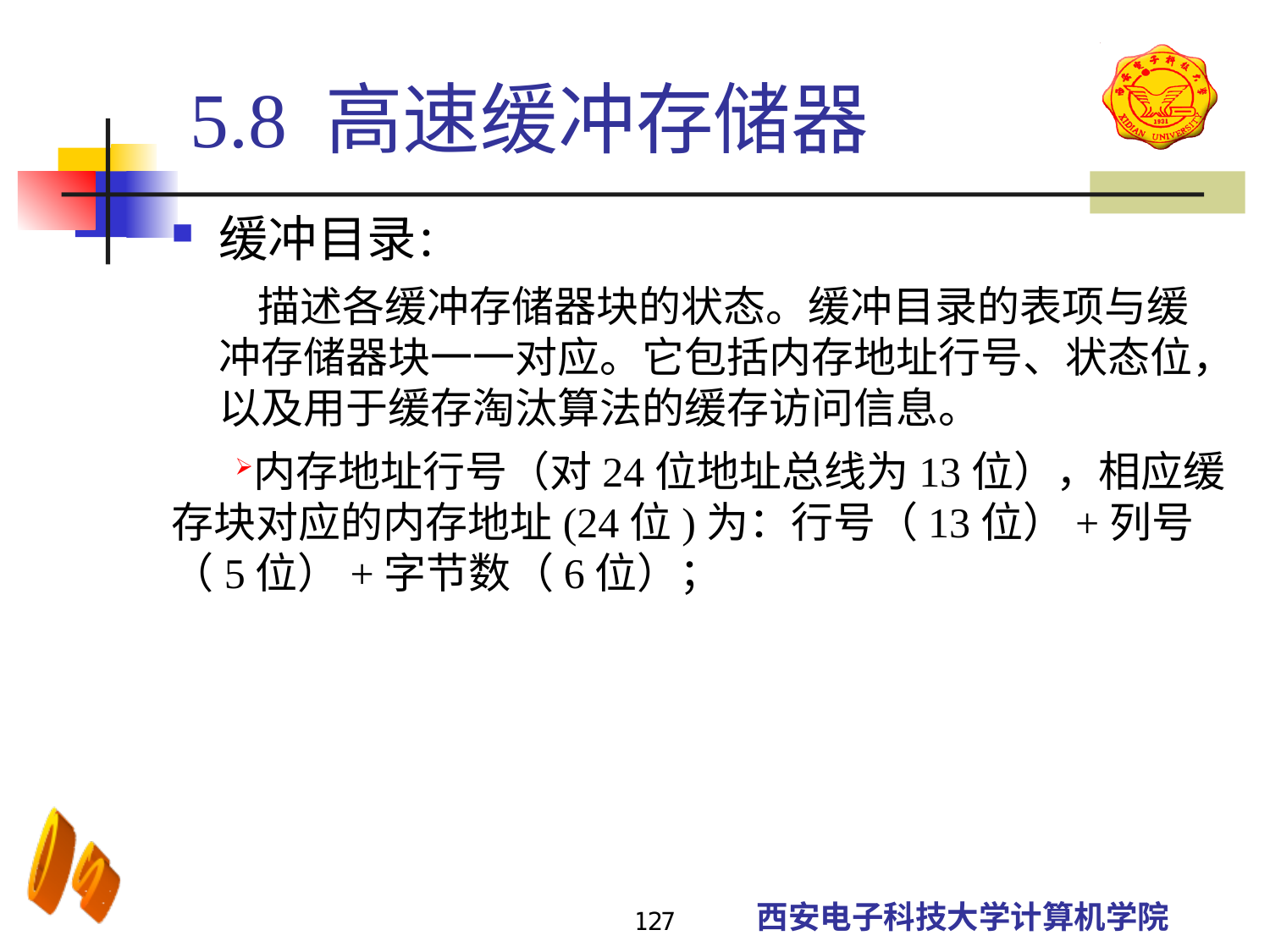

5.8 高速缓冲存储器
缓冲目录：
	   描述各缓冲存储器块的状态。缓冲目录的表项与缓冲存储器块一一对应。它包括内存地址行号、状态位，以及用于缓存淘汰算法的缓存访问信息。
内存地址行号（对24位地址总线为13位），相应缓存块对应的内存地址(24位)为：行号（13位）+列号（5位）+字节数（6位）；
127